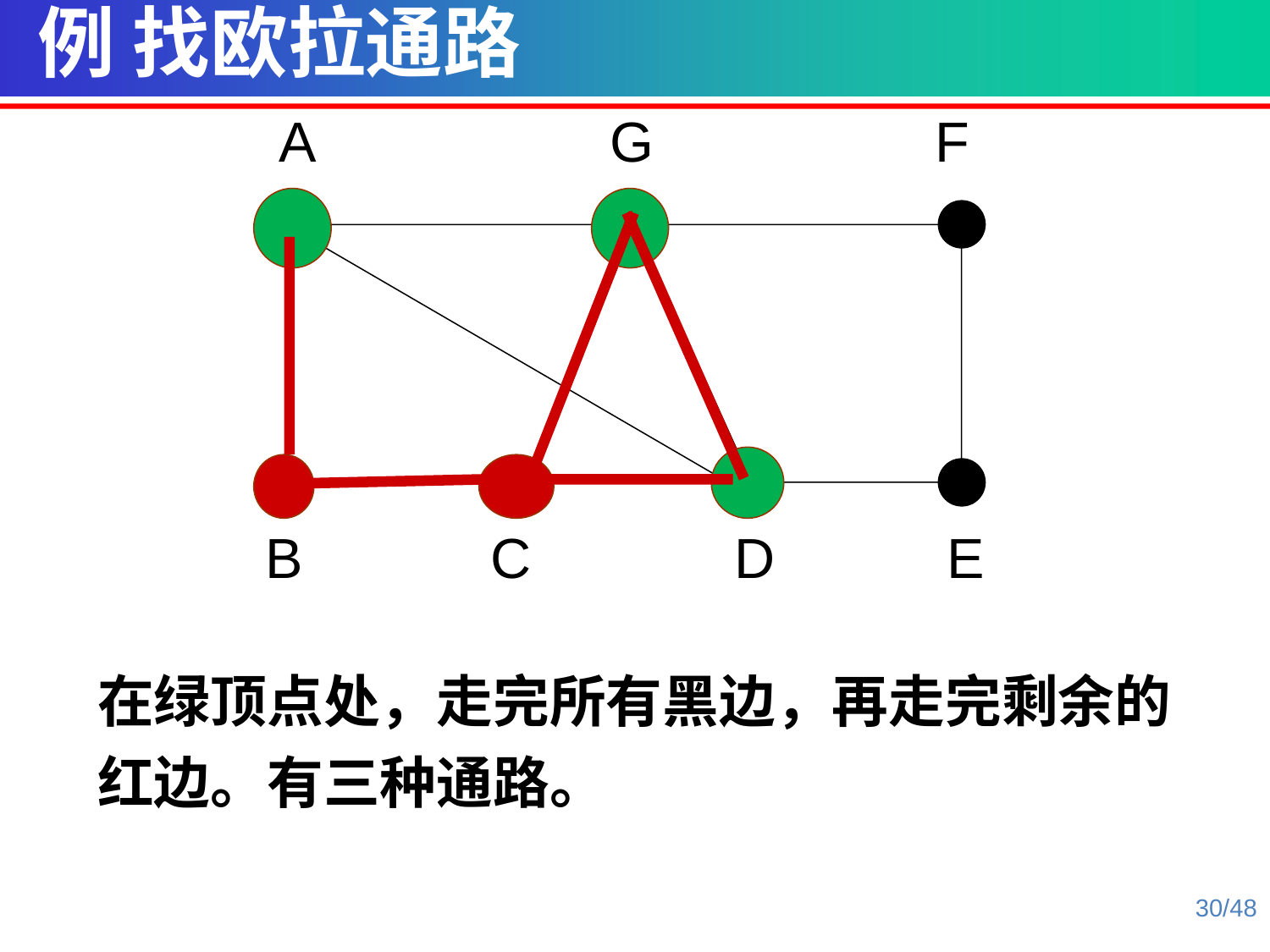

例 找欧拉通路
A                   G                  F

B            C             D           E

在绿顶点处，走完所有黑边，再走完剩余的红边。有三种通路。
30/48